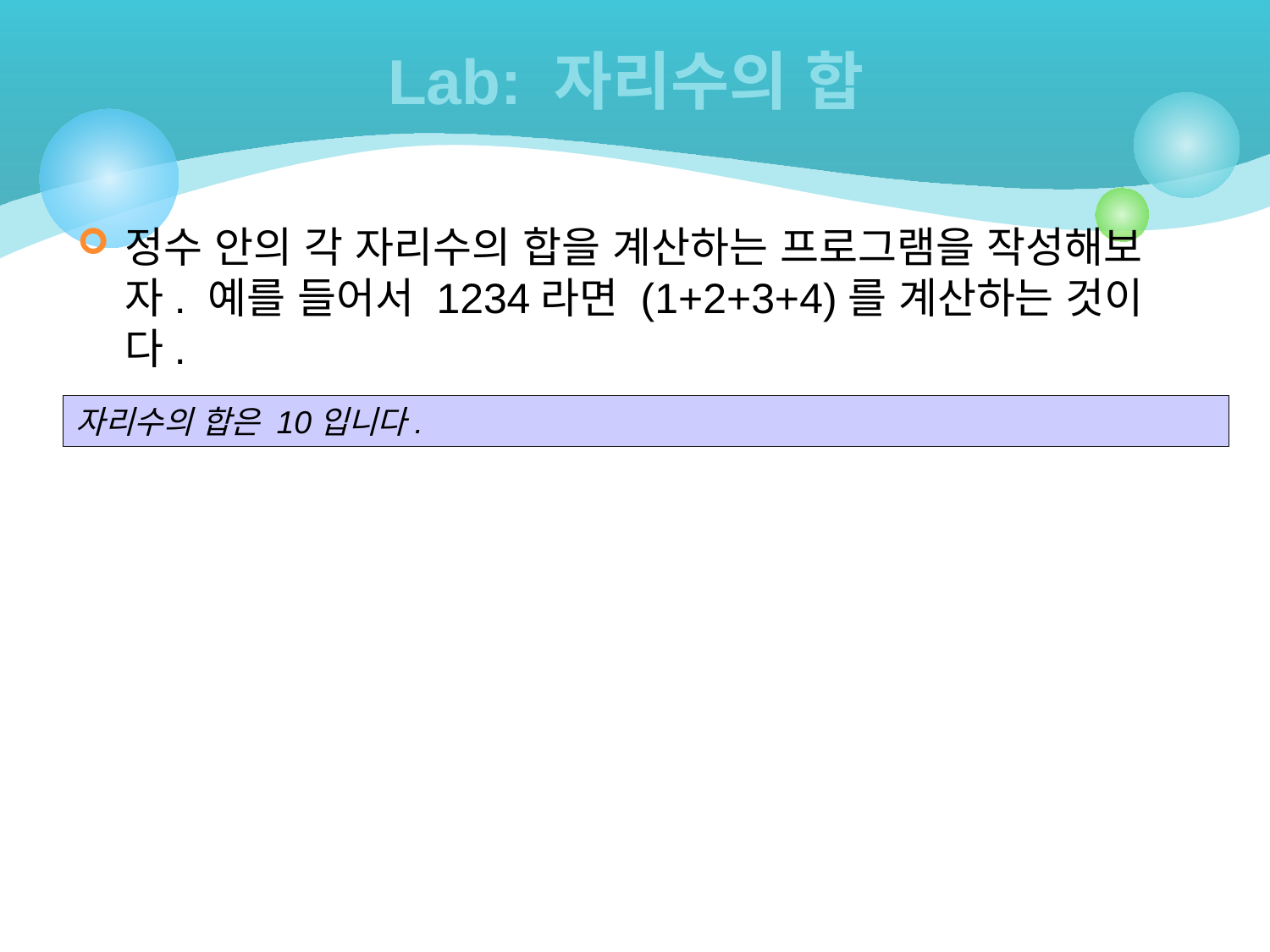

# Lab: 자리수의 합
정수 안의 각 자리수의 합을 계산하는 프로그램을 작성해보자. 예를 들어서 1234라면 (1+2+3+4)를 계산하는 것이다.
자리수의 합은 10입니다.